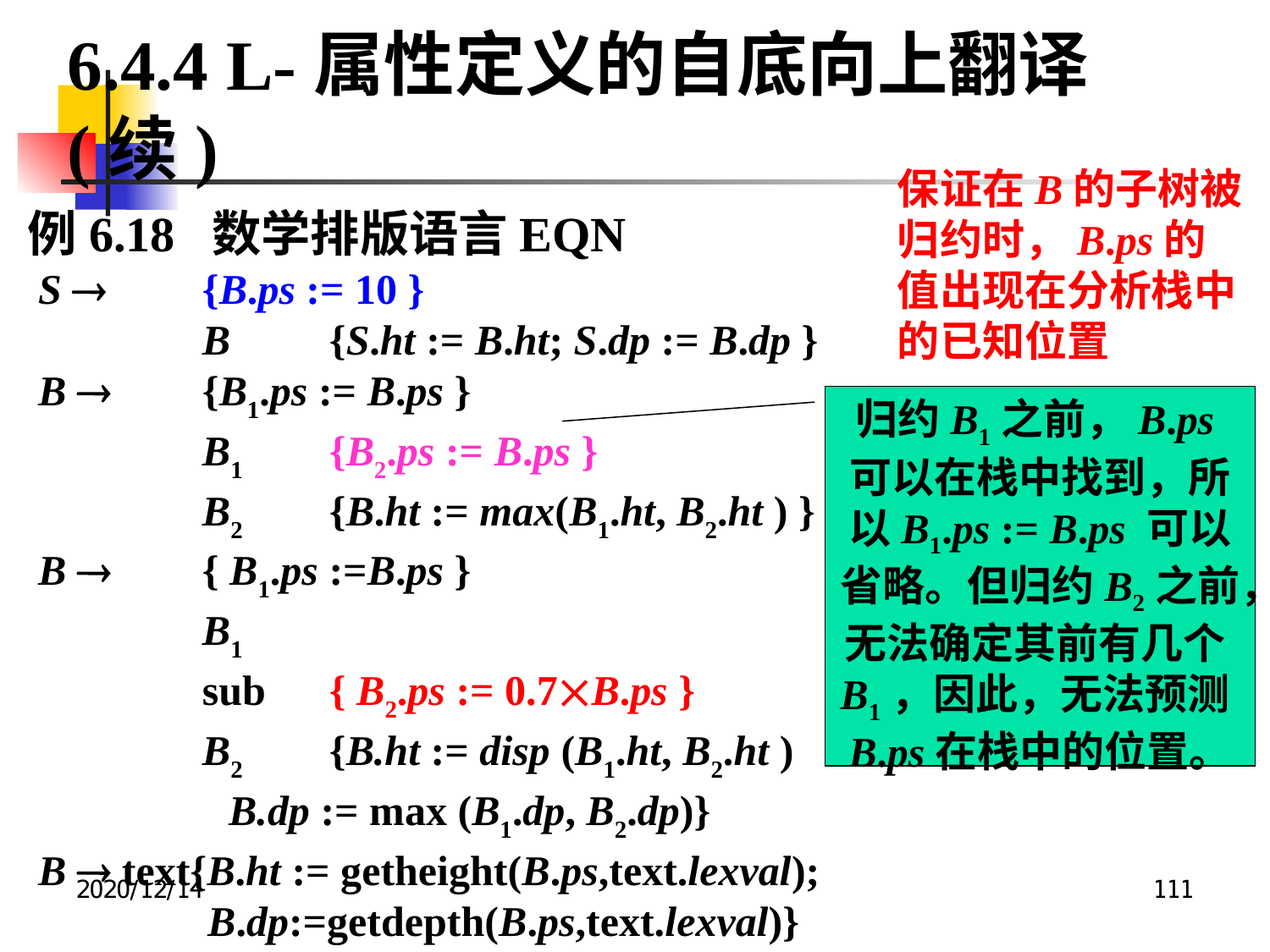

6.4.4 L-属性定义的自底向上翻译(续)
保证在B的子树被归约时，B.ps的值出现在分析栈中的已知位置
例6.18  数学排版语言EQN
 S → 	{B.ps := 10 }
		B	{S.ht := B.ht; S.dp := B.dp }
 B → 	{B1.ps := B.ps }
      	B1	{B2.ps := B.ps }
     	B2	{B.ht := max(B1.ht, B2.ht ) }
 B → 	{ B1.ps :=B.ps }
  		B1
		sub	{ B2.ps := 0.7×B.ps }
		B2	{B.ht := disp (B1.ht, B2.ht )
                   B.dp := max (B1.dp, B2.dp)}
 B → text{B.ht := getheight(B.ps,text.lexval);
                 B.dp:=getdepth(B.ps,text.lexval)}
归约B1之前，B.ps可以在栈中找到，所以B1.ps := B.ps 可以省略。但归约B2之前，无法确定其前有几个B1，因此，无法预测B.ps在栈中的位置。
2020/12/14
111